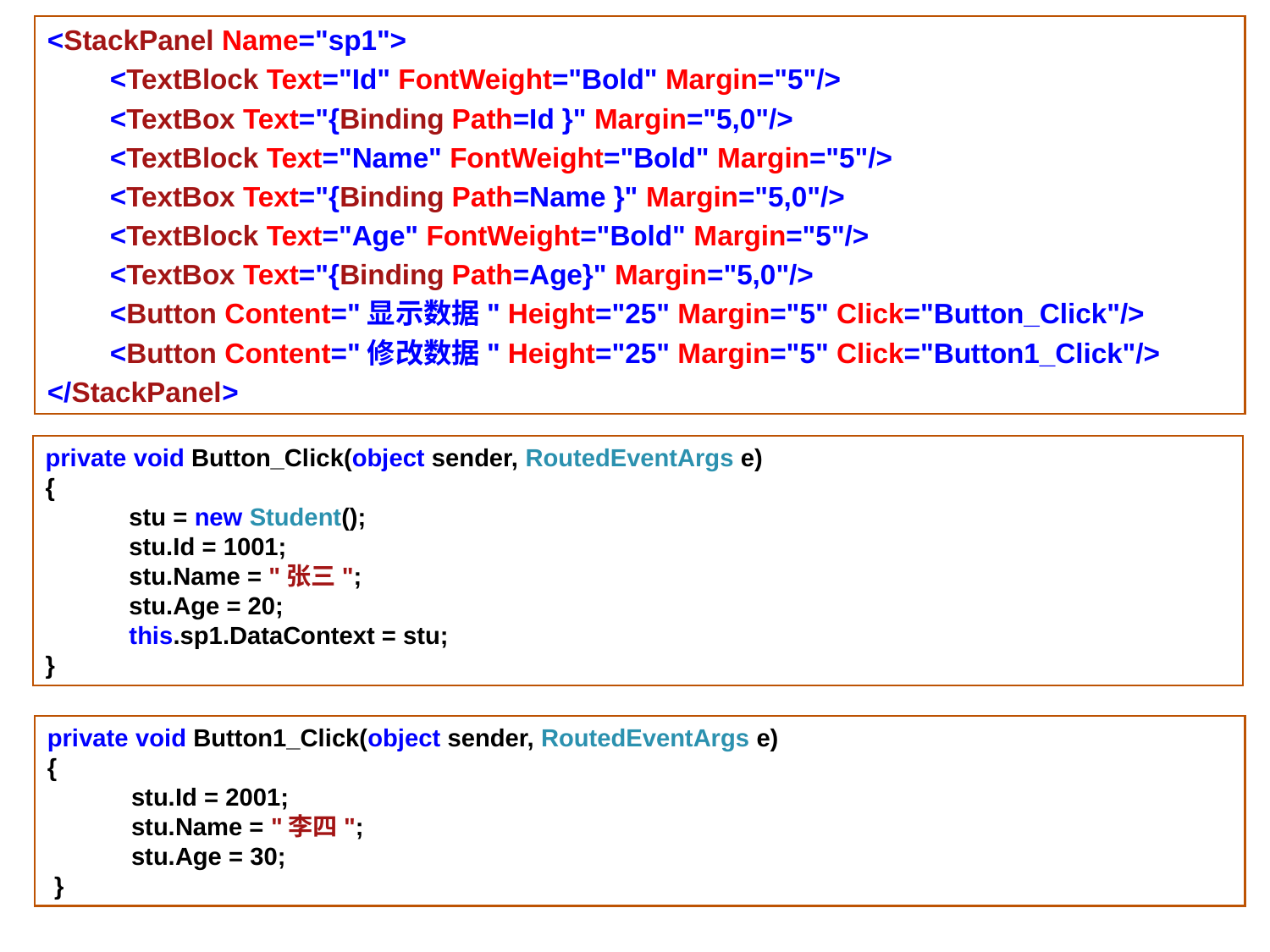

<StackPanel Name="sp1">
        <TextBlock Text="Id" FontWeight="Bold" Margin="5"/>
        <TextBox Text="{Binding Path=Id }" Margin="5,0"/>
        <TextBlock Text="Name" FontWeight="Bold" Margin="5"/>
        <TextBox Text="{Binding Path=Name }" Margin="5,0"/>
        <TextBlock Text="Age" FontWeight="Bold" Margin="5"/>
        <TextBox Text="{Binding Path=Age}" Margin="5,0"/>
        <Button Content="显示数据" Height="25" Margin="5" Click="Button_Click"/>
        <Button Content="修改数据" Height="25" Margin="5" Click="Button1_Click"/>
</StackPanel>
private void Button_Click(object sender, RoutedEventArgs e)
{
            stu = new Student();
            stu.Id = 1001;
            stu.Name = "张三";
            stu.Age = 20;
            this.sp1.DataContext = stu;
}
private void Button1_Click(object sender, RoutedEventArgs e)
{
            stu.Id = 2001;
            stu.Name = "李四";
            stu.Age = 30;
 }